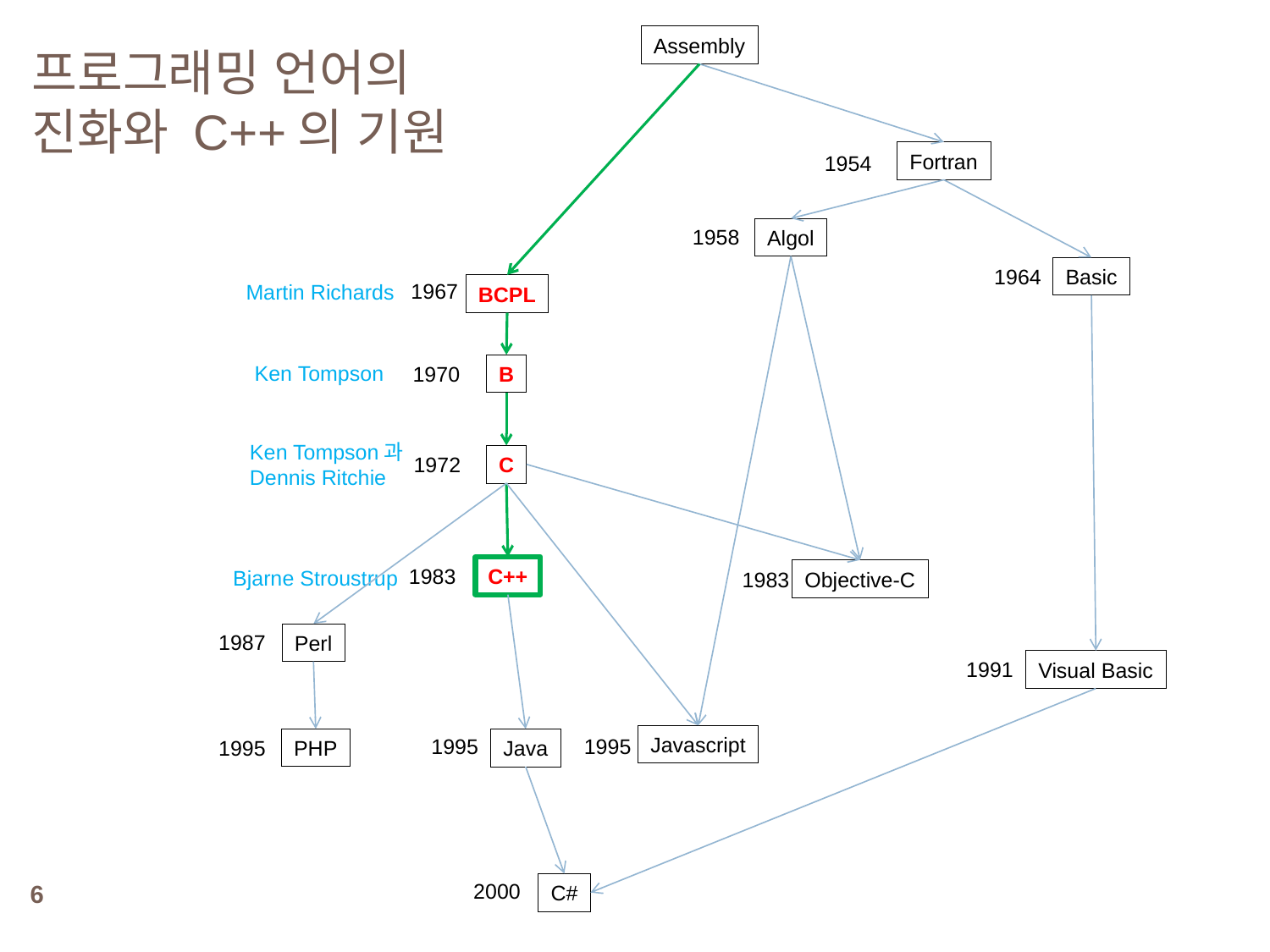

프로그래밍 언어의 진화와 C++의 기원
Assembly
Fortran
1954
1958
Algol
1964
Basic
1967
Martin Richards
BCPL
Ken Tompson
1970
B
Ken Tompson과
Dennis Ritchie
1972
C
1983
C++
Bjarne Stroustrup
1983
Objective-C
1987
Perl
1991
Visual Basic
Javascript
1995
1995
1995
PHP
Java
2000
C#
6